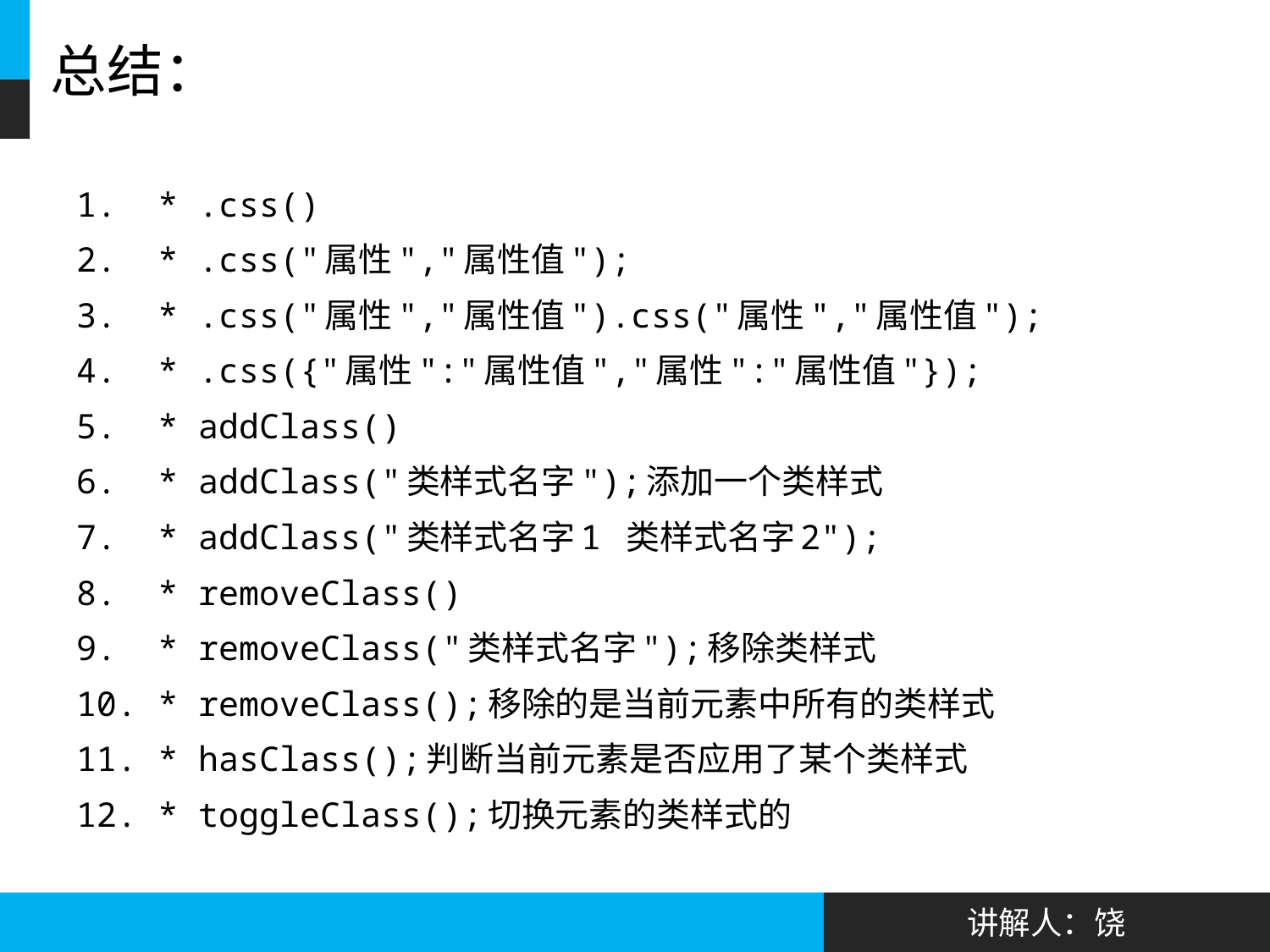

# 总结：
 * .css()
 * .css("属性","属性值");
 * .css("属性","属性值").css("属性","属性值");
 * .css({"属性":"属性值","属性":"属性值"});
 * addClass()
 * addClass("类样式名字");添加一个类样式
 * addClass("类样式名字1 类样式名字2");
 * removeClass()
 * removeClass("类样式名字");移除类样式
 * removeClass();移除的是当前元素中所有的类样式
 * hasClass();判断当前元素是否应用了某个类样式
 * toggleClass();切换元素的类样式的